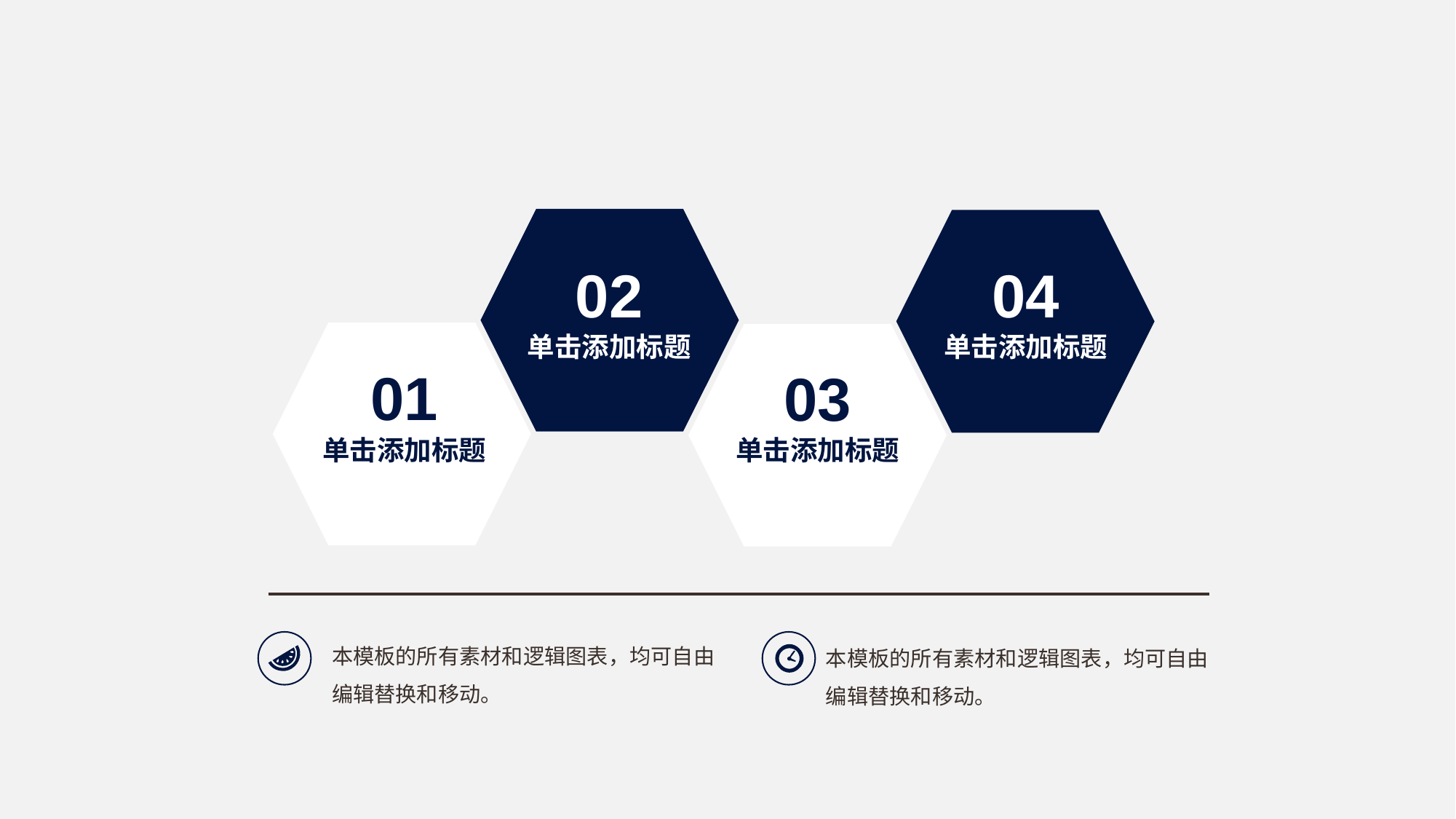

04
单击添加标题
02
单击添加标题

01
单击添加标题
03
单击添加标题
本模板的所有素材和逻辑图表，均可自由编辑替换和移动。
本模板的所有素材和逻辑图表，均可自由编辑替换和移动。